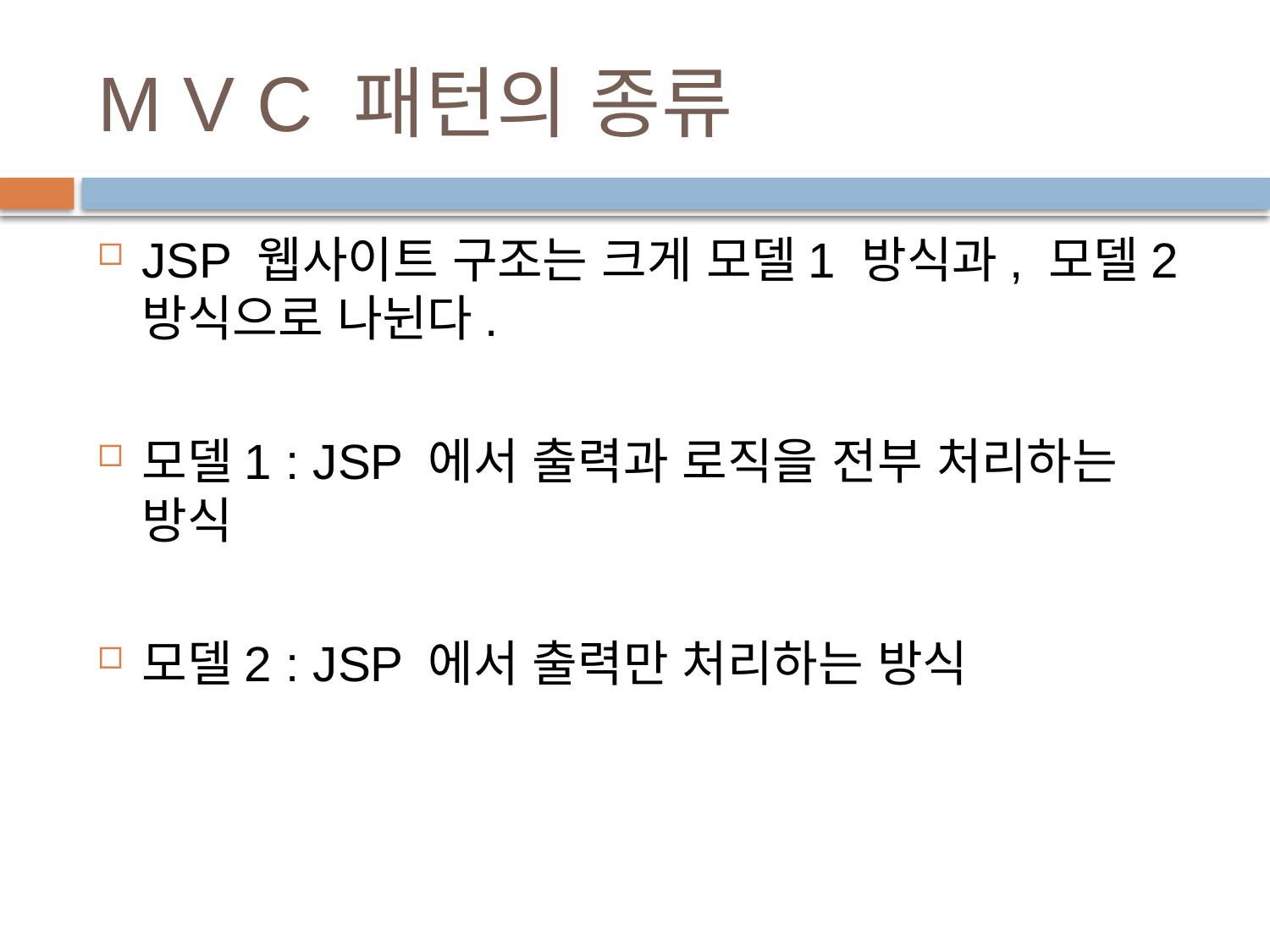

# M V C 패턴의 종류
JSP 웹사이트 구조는 크게 모델1 방식과, 모델2 방식으로 나뉜다.

모델1 : JSP 에서 출력과 로직을 전부 처리하는 방식

모델2 : JSP 에서 출력만 처리하는 방식